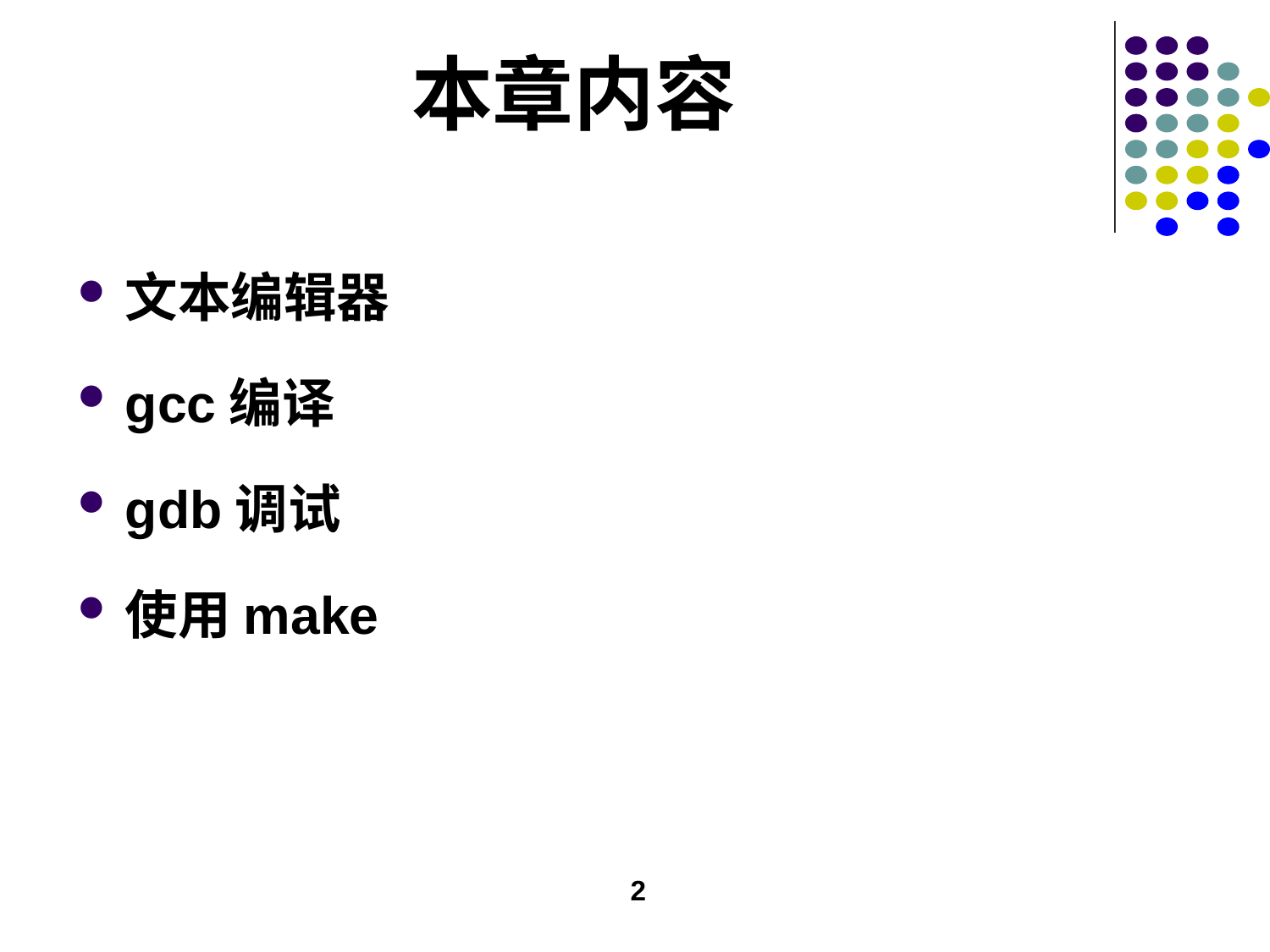

# 本章内容
文本编辑器
gcc编译
gdb调试
使用make
2